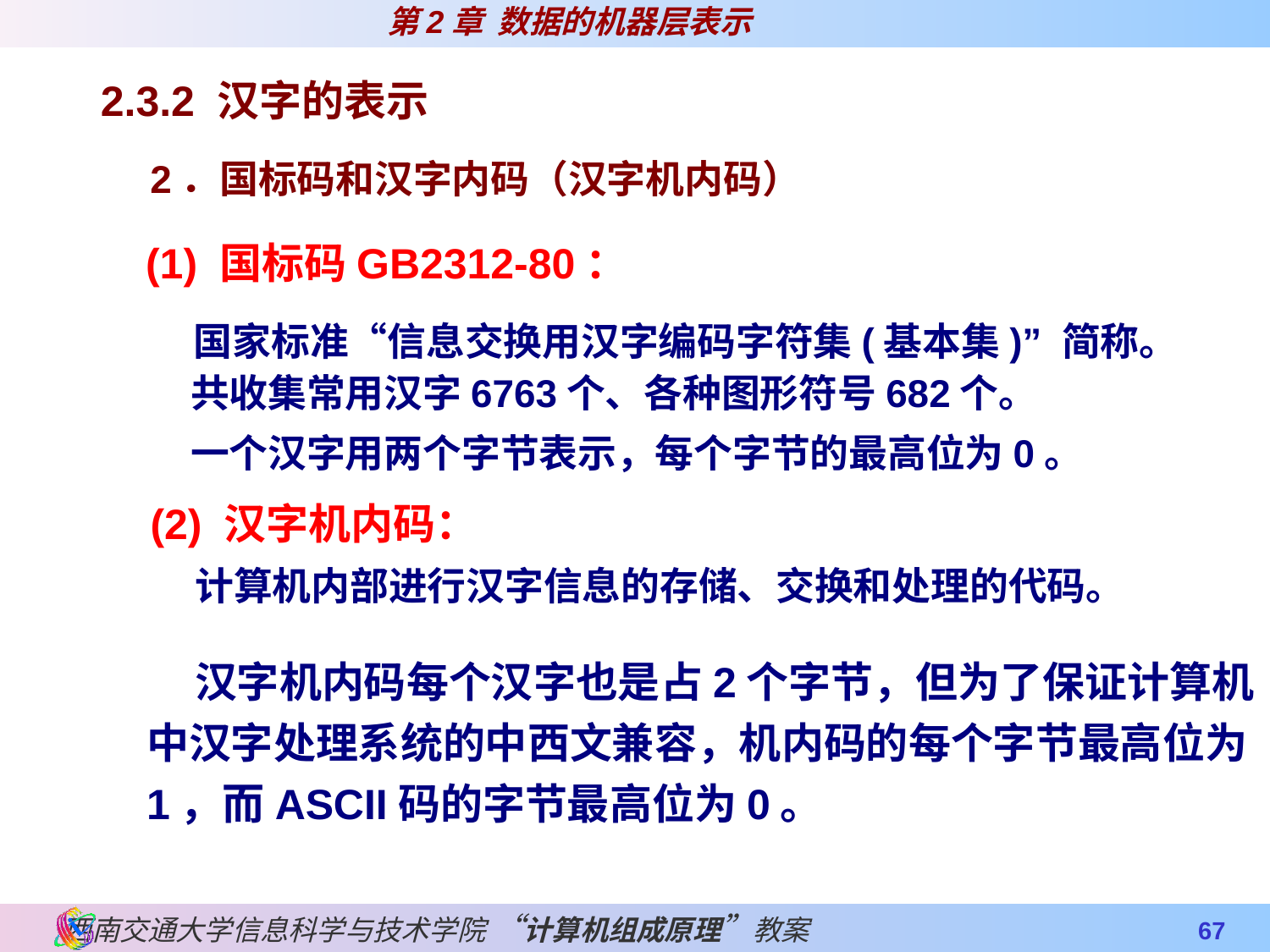

2.3.2 汉字的表示
2．国标码和汉字内码（汉字机内码）
(1) 国标码GB2312-80：
    国家标准“信息交换用汉字编码字符集(基本集)” 简称。
    共收集常用汉字6763个、各种图形符号682个。
    一个汉字用两个字节表示，每个字节的最高位为0。
(2) 汉字机内码：
    计算机内部进行汉字信息的存储、交换和处理的代码。
    汉字机内码每个汉字也是占2个字节，但为了保证计算机中汉字处理系统的中西文兼容，机内码的每个字节最高位为1，而ASCII码的字节最高位为0。